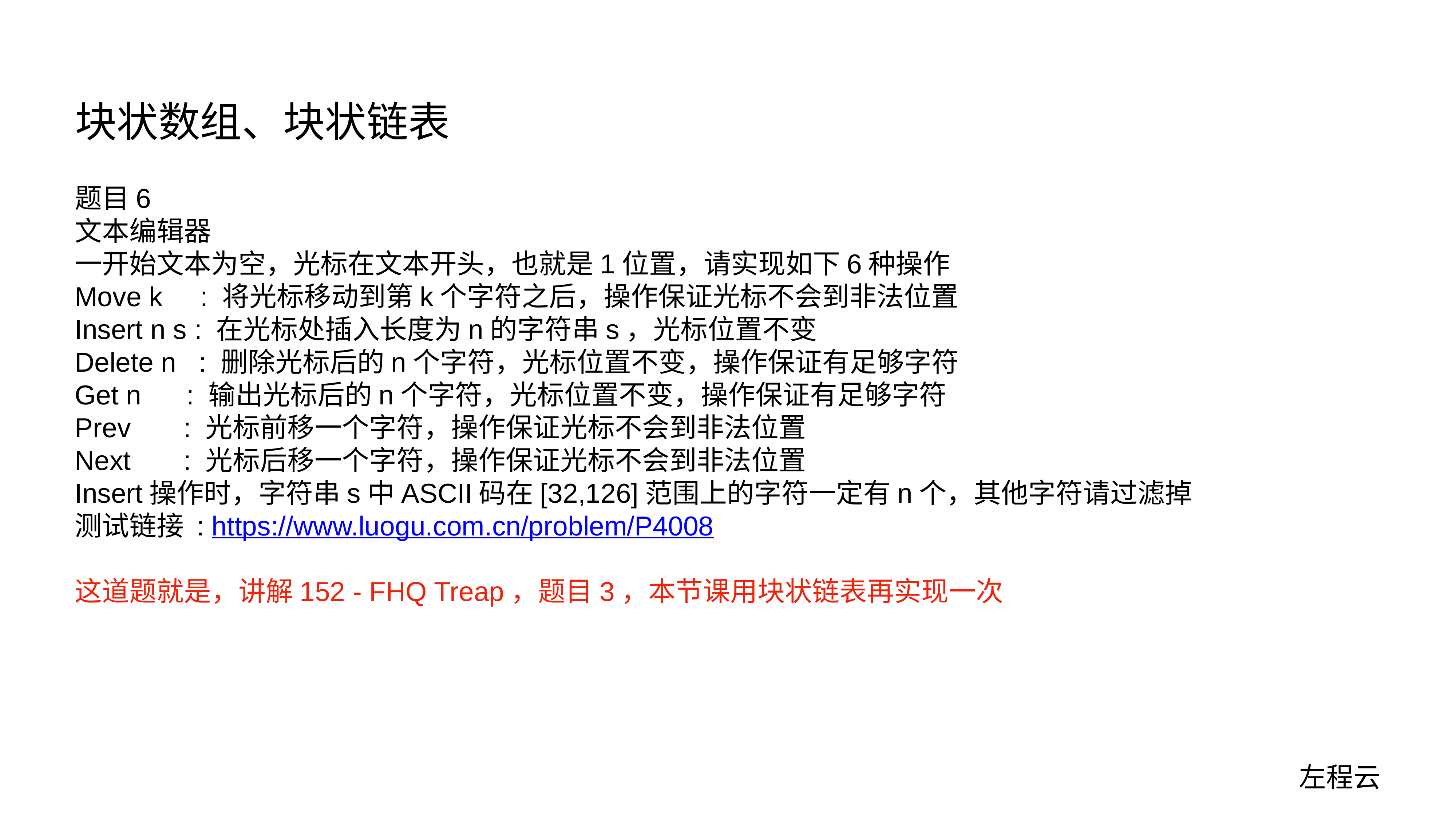

# 块状数组、块状链表
题目6
文本编辑器
一开始文本为空，光标在文本开头，也就是1位置，请实现如下6种操作
Move k     : 将光标移动到第k个字符之后，操作保证光标不会到非法位置
Insert n s : 在光标处插入长度为n的字符串s，光标位置不变
Delete n   : 删除光标后的n个字符，光标位置不变，操作保证有足够字符
Get n      : 输出光标后的n个字符，光标位置不变，操作保证有足够字符
Prev       : 光标前移一个字符，操作保证光标不会到非法位置
Next       : 光标后移一个字符，操作保证光标不会到非法位置
Insert操作时，字符串s中ASCII码在[32,126]范围上的字符一定有n个，其他字符请过滤掉
测试链接 : https://www.luogu.com.cn/problem/P4008

这道题就是，讲解152 - FHQ Treap，题目3，本节课用块状链表再实现一次
左程云